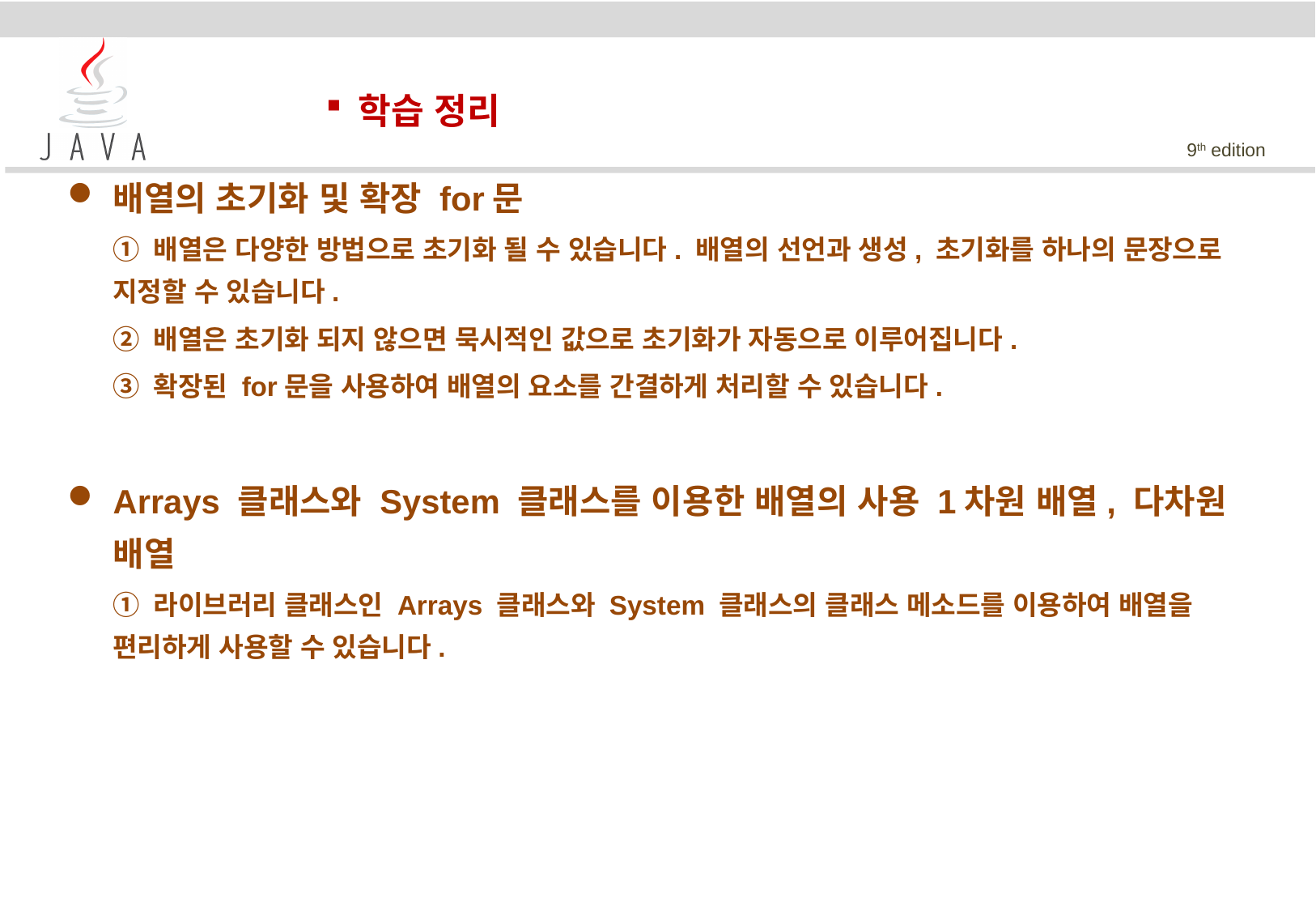

#
 학습 정리
배열의 초기화 및 확장 for문
	① 배열은 다양한 방법으로 초기화 될 수 있습니다. 배열의 선언과 생성, 초기화를 하나의 문장으로 지정할 수 있습니다.
	② 배열은 초기화 되지 않으면 묵시적인 값으로 초기화가 자동으로 이루어집니다.
	③ 확장된 for문을 사용하여 배열의 요소를 간결하게 처리할 수 있습니다.

Arrays 클래스와 System 클래스를 이용한 배열의 사용 1차원 배열, 다차원 배열
	① 라이브러리 클래스인 Arrays 클래스와 System 클래스의 클래스 메소드를 이용하여 배열을 편리하게 사용할 수 있습니다.